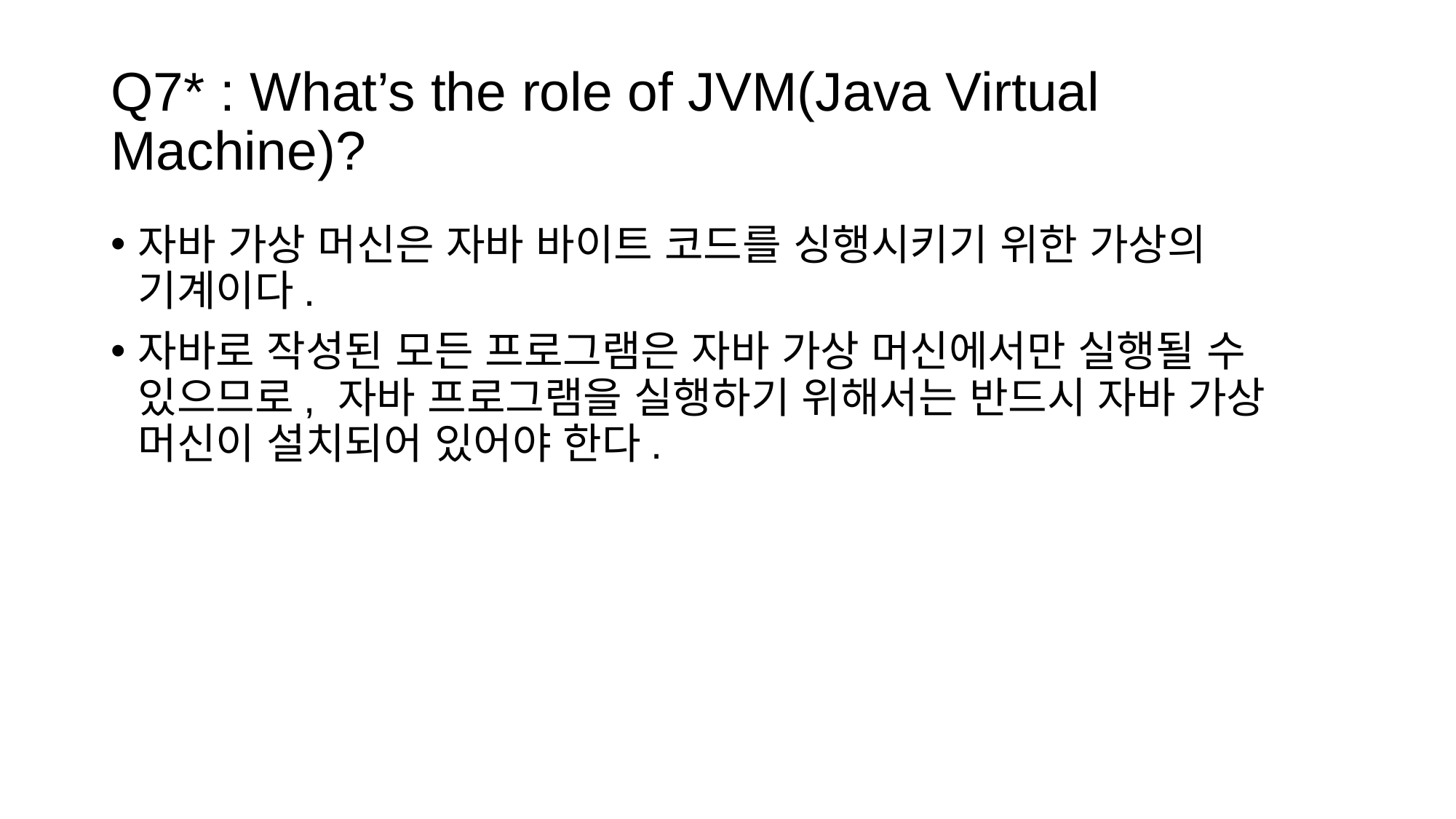

# Q7* : What’s the role of JVM(Java Virtual Machine)?
자바 가상 머신은 자바 바이트 코드를 싱행시키기 위한 가상의 기계이다.
자바로 작성된 모든 프로그램은 자바 가상 머신에서만 실행될 수 있으므로, 자바 프로그램을 실행하기 위해서는 반드시 자바 가상 머신이 설치되어 있어야 한다.